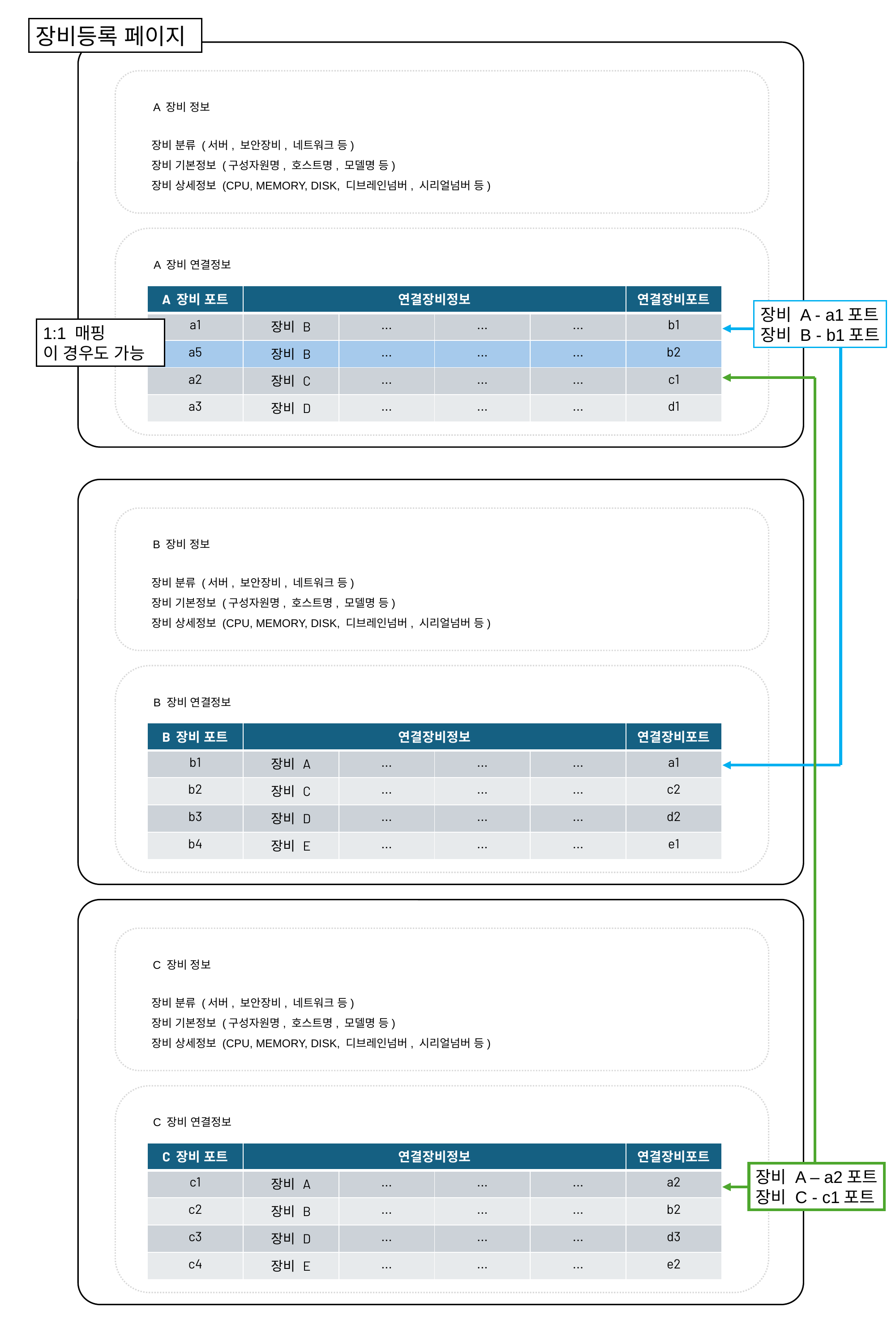

장비등록 페이지

A 장비 정보
장비 분류 (서버, 보안장비, 네트워크 등)
장비 기본정보 (구성자원명, 호스트명, 모델명 등)
장비 상세정보 (CPU, MEMORY, DISK, 디브레인넘버, 시리얼넘버 등)

A 장비 연결정보
| A 장비 포트 | 연결장비정보 |  |  |  | 연결장비포트 |
| --- | --- | --- | --- | --- | --- |
| a1 | 장비 B | ... | ... | ... | b1 |
| a5 | 장비 B | ... | ... | ... | b2 |
| a2 | 장비 C | ... | ... | ... | c1 |
| a3 | 장비 D | ... | ... | ... | d1 |
장비 A - a1포트
장비 B - b1포트
1:1 매핑
이 경우도 가능

B 장비 정보
장비 분류 (서버, 보안장비, 네트워크 등)
장비 기본정보 (구성자원명, 호스트명, 모델명 등)
장비 상세정보 (CPU, MEMORY, DISK, 디브레인넘버, 시리얼넘버 등)

B 장비 연결정보
| B 장비 포트 | 연결장비정보 |  |  |  | 연결장비포트 |
| --- | --- | --- | --- | --- | --- |
| b1 | 장비 A | ... | ... | ... | a1 |
| b2 | 장비 C | ... | ... | ... | c2 |
| b3 | 장비 D | ... | ... | ... | d2 |
| b4 | 장비 E | ... | ... | ... | e1 |

C 장비 정보
장비 분류 (서버, 보안장비, 네트워크 등)
장비 기본정보 (구성자원명, 호스트명, 모델명 등)
장비 상세정보 (CPU, MEMORY, DISK, 디브레인넘버, 시리얼넘버 등)

C 장비 연결정보
| C 장비 포트 | 연결장비정보 |  |  |  | 연결장비포트 |
| --- | --- | --- | --- | --- | --- |
| c1 | 장비 A | ... | ... | ... | a2 |
| c2 | 장비 B | ... | ... | ... | b2 |
| c3 | 장비 D | ... | ... | ... | d3 |
| c4 | 장비 E | ... | ... | ... | e2 |
장비 A – a2포트
장비 C - c1포트